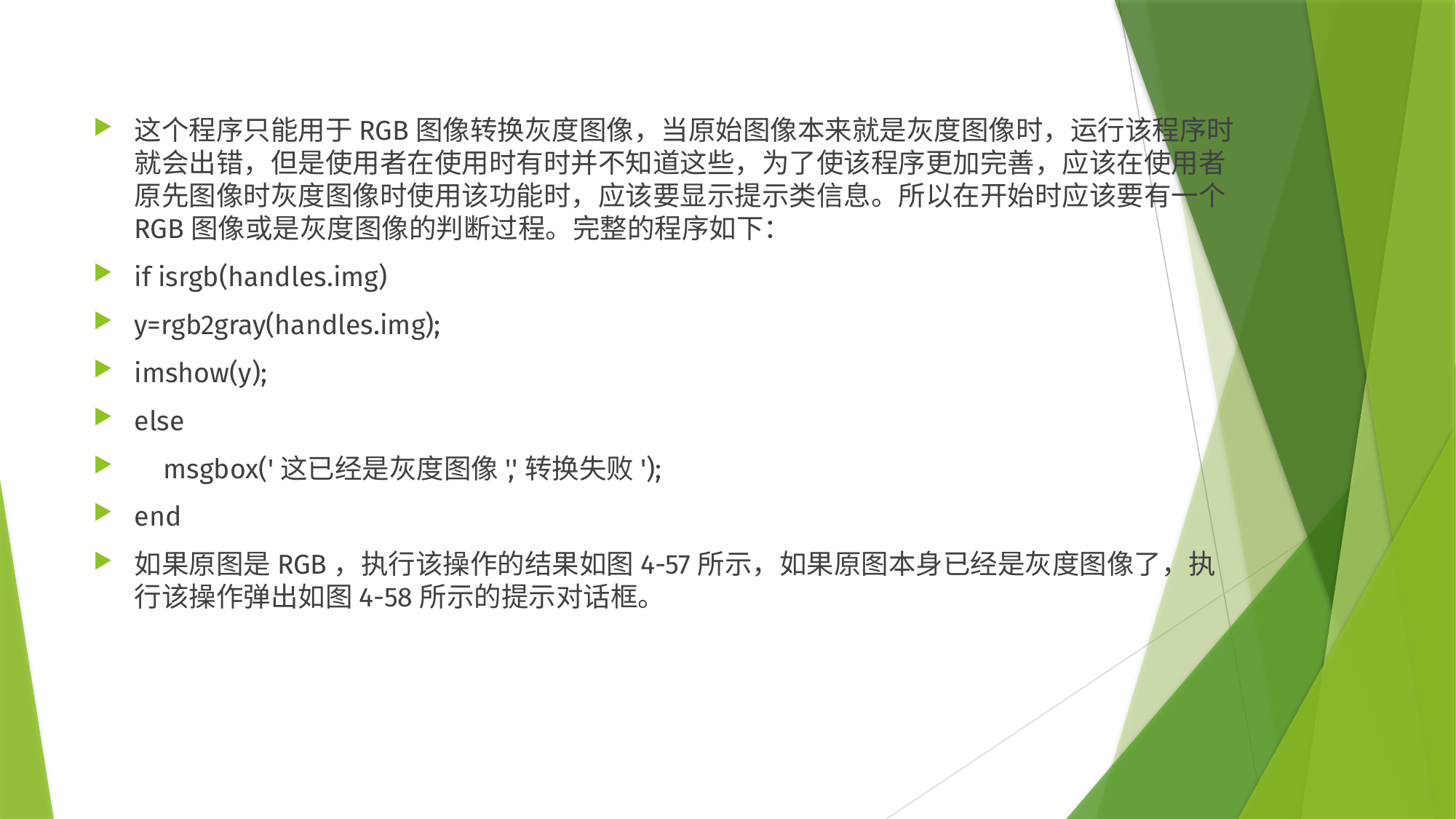

这个程序只能用于RGB图像转换灰度图像，当原始图像本来就是灰度图像时，运行该程序时就会出错，但是使用者在使用时有时并不知道这些，为了使该程序更加完善，应该在使用者原先图像时灰度图像时使用该功能时，应该要显示提示类信息。所以在开始时应该要有一个RGB图像或是灰度图像的判断过程。完整的程序如下：
if isrgb(handles.img)
y=rgb2gray(handles.img);
imshow(y);
else
    msgbox('这已经是灰度图像','转换失败');
end
如果原图是RGB，执行该操作的结果如图4-57所示，如果原图本身已经是灰度图像了，执行该操作弹出如图4-58所示的提示对话框。